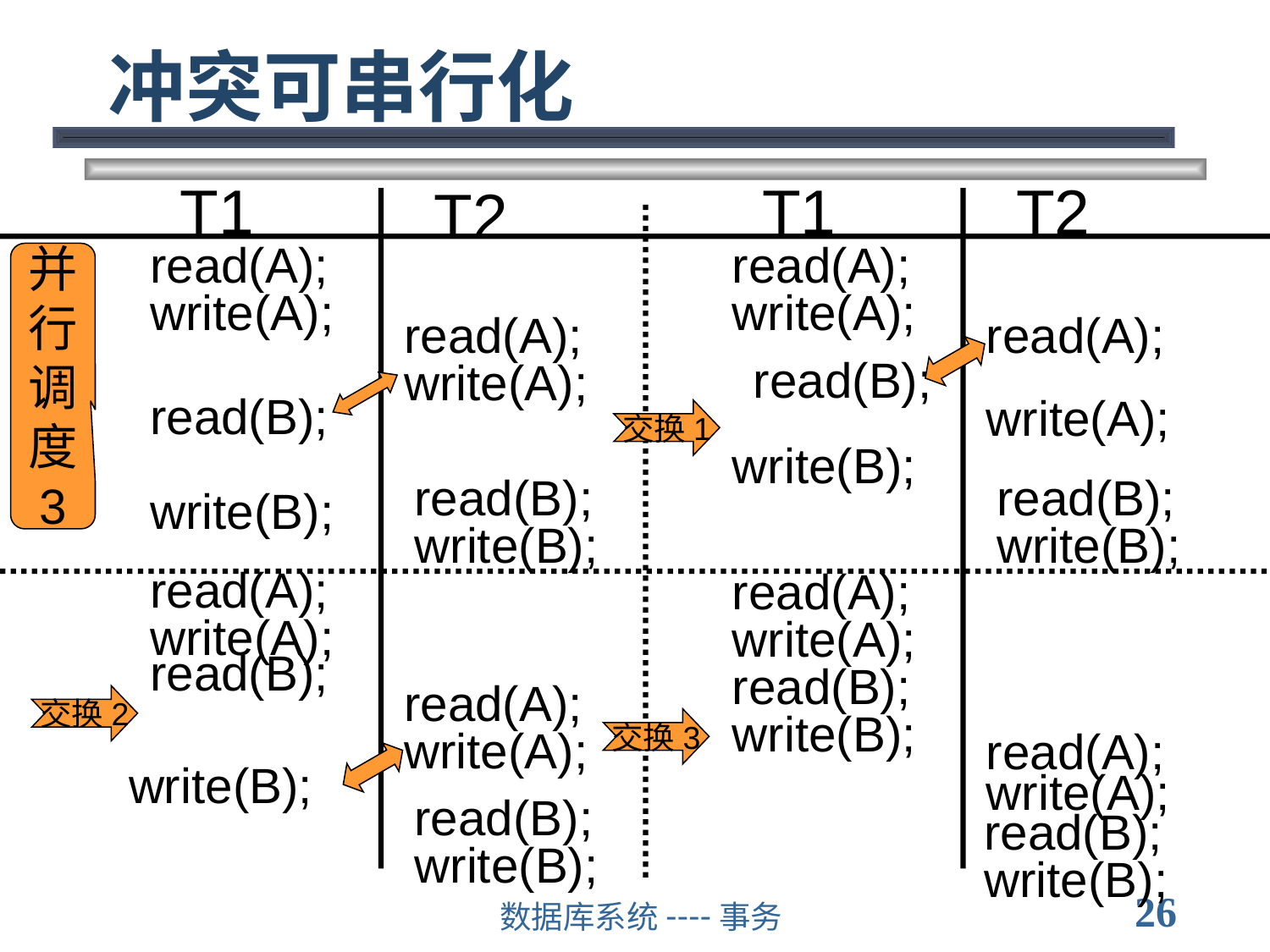

# 冲突可串行化
T1
T1
T2
T2

read(A);
write(A);
read(A);
write(A);
并
行
调
度
3
read(A);
write(A);
read(A);

read(B);

read(B);
write(B);
write(A);
交换1
write(B);
read(B);
write(B);
read(B);
write(B);
read(A);
write(A);
read(A);
write(A);
read(B);
write(B);

read(B);
read(A);
write(A);
交换2
交换3
read(A);

write(B);
write(A);
read(B);
write(B);
read(B);
write(B);
26
数据库系统----事务